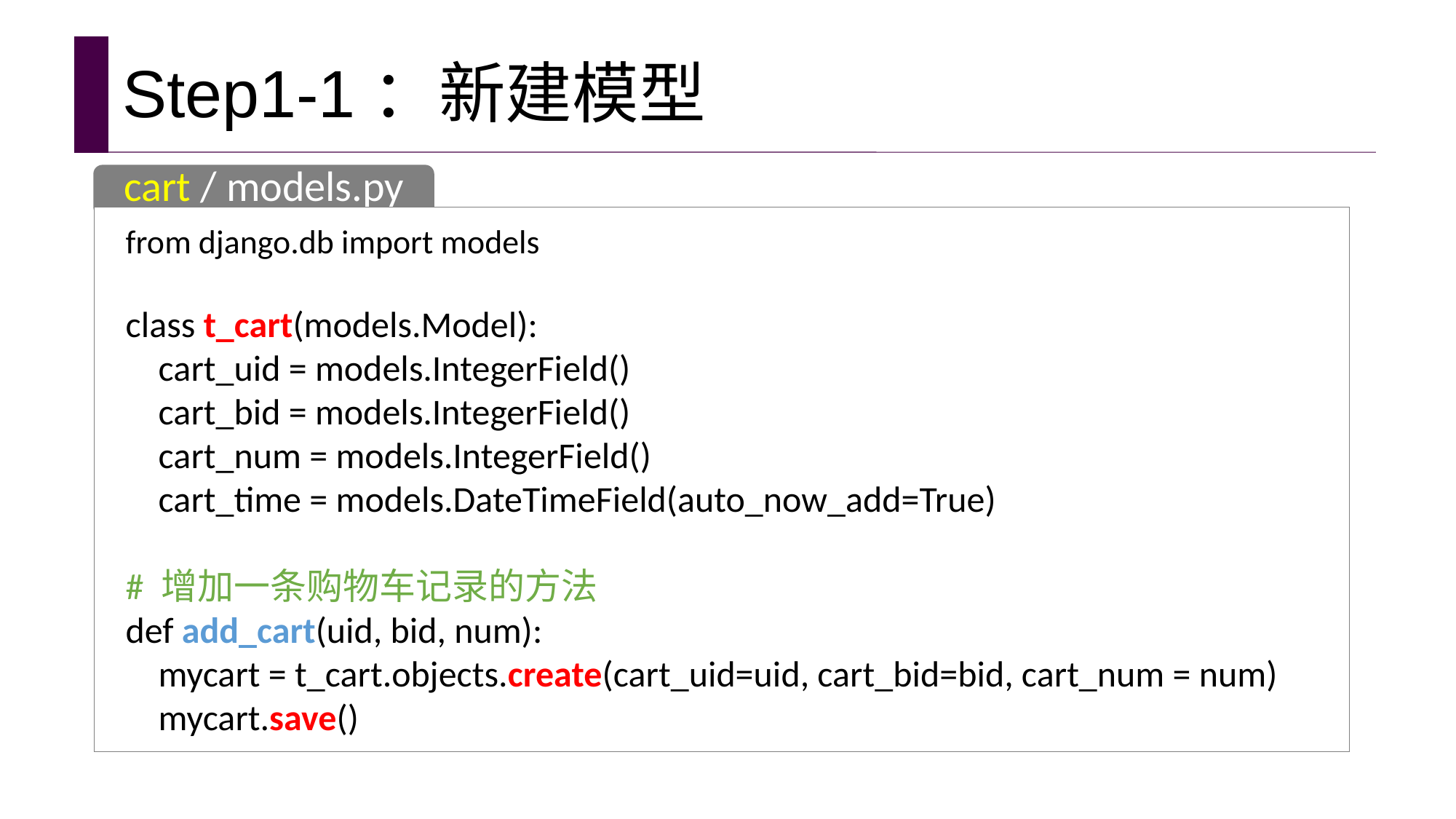

# Step1-1：新建模型
cart / models.py

from django.db import models

class t_cart(models.Model):
    cart_uid = models.IntegerField()
    cart_bid = models.IntegerField()
    cart_num = models.IntegerField()
    cart_time = models.DateTimeField(auto_now_add=True)

# 增加一条购物车记录的方法
def add_cart(uid, bid, num):
    mycart = t_cart.objects.create(cart_uid=uid, cart_bid=bid, cart_num = num)
    mycart.save()